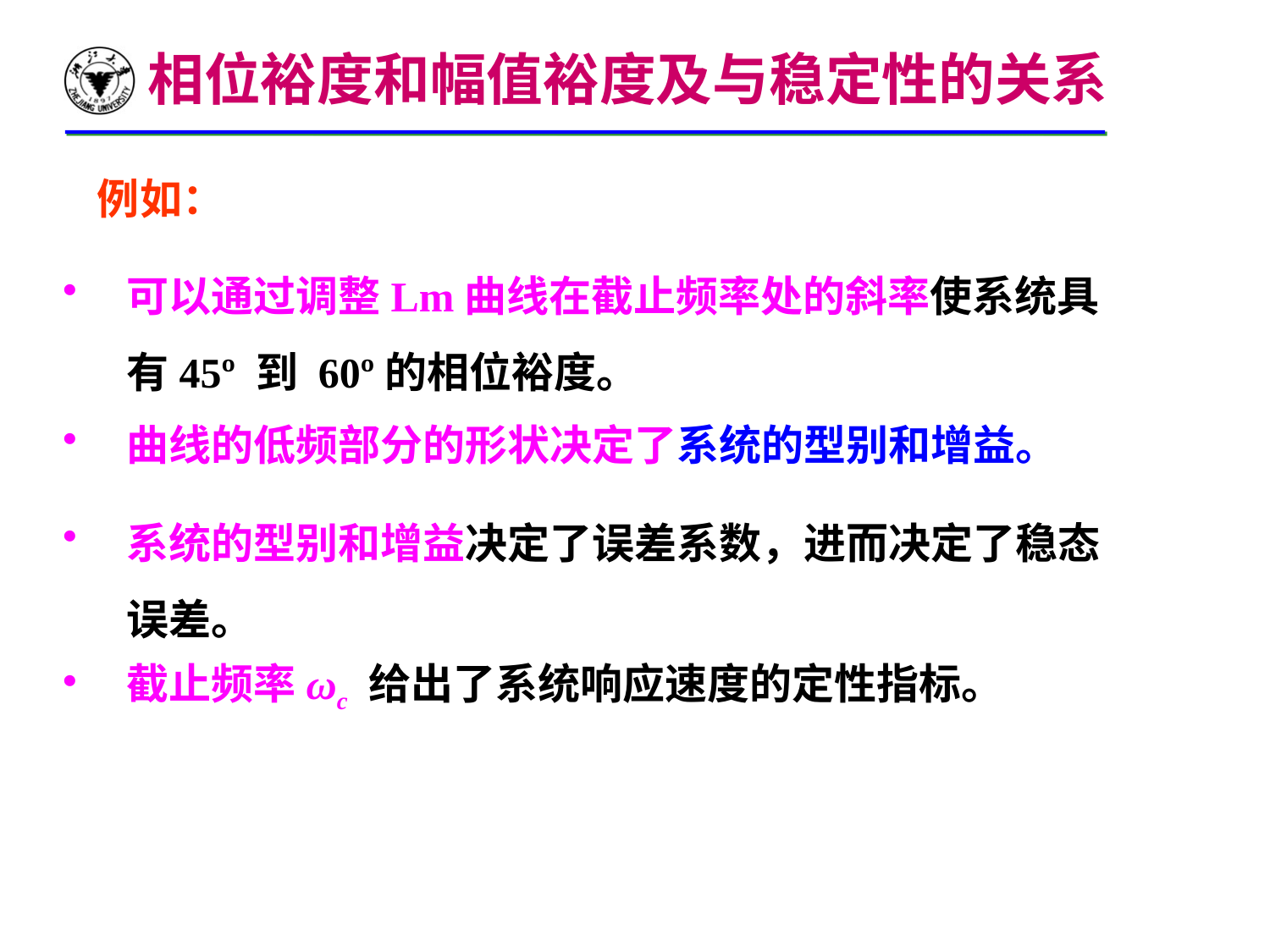

相位裕度和幅值裕度及与稳定性的关系
例如：
可以通过调整Lm曲线在截止频率处的斜率使系统具有45º 到 60º的相位裕度。
曲线的低频部分的形状决定了系统的型别和增益。
系统的型别和增益决定了误差系数，进而决定了稳态误差。
截止频率ωc 给出了系统响应速度的定性指标。